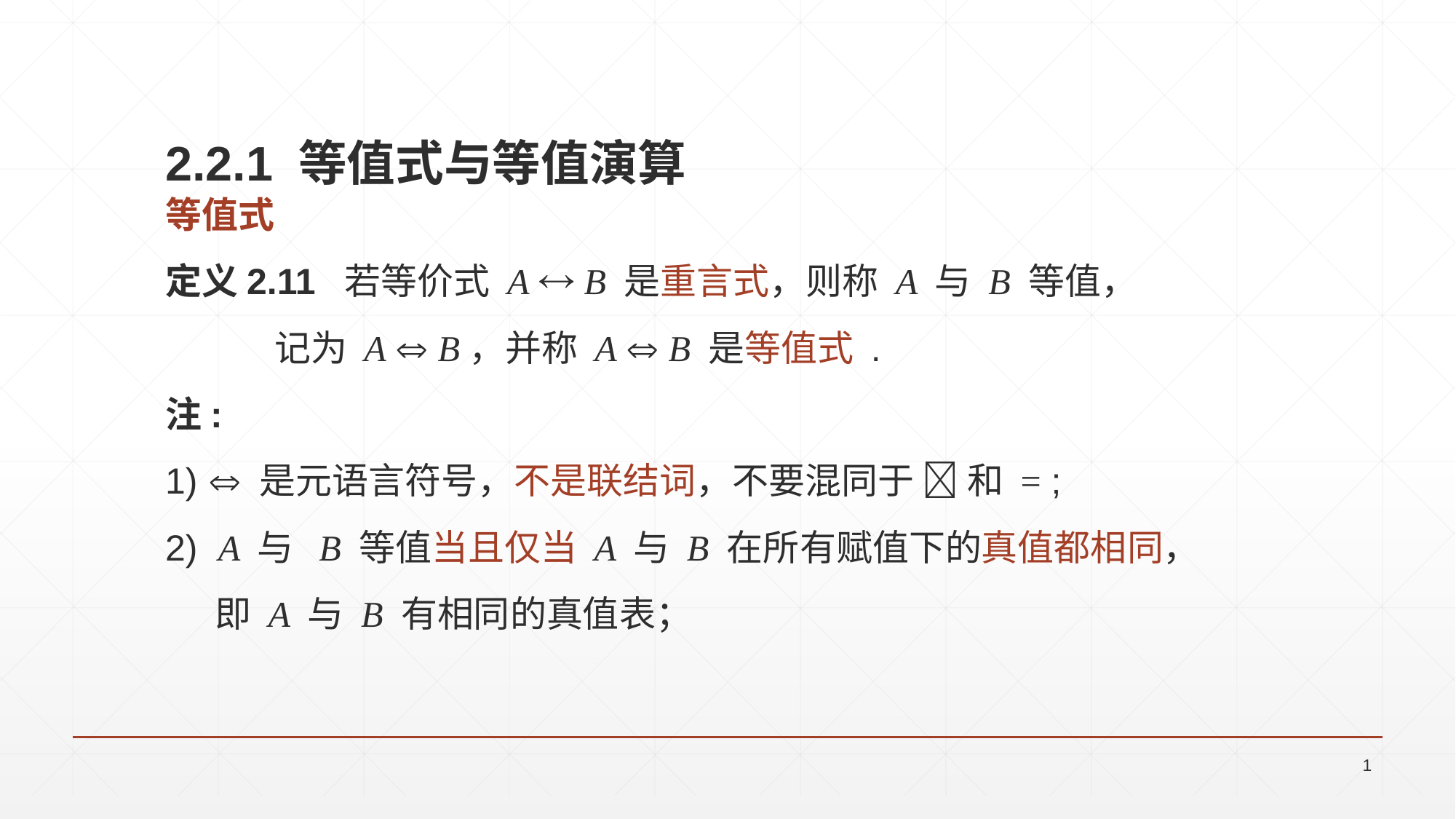

2.2.1 等值式与等值演算
等值式
定义2.11  若等价式 A ↔ B 是重言式，则称 A 与 B 等值，
	记为 A ⇔ B，并称 A ⇔ B 是等值式 .
注:
1) ⇔ 是元语言符号，不是联结词，不要混同于 ↔ 和 = ;
2)  A 与  B 等值当且仅当 A 与 B 在所有赋值下的真值都相同，
     即 A 与 B 有相同的真值表；

1